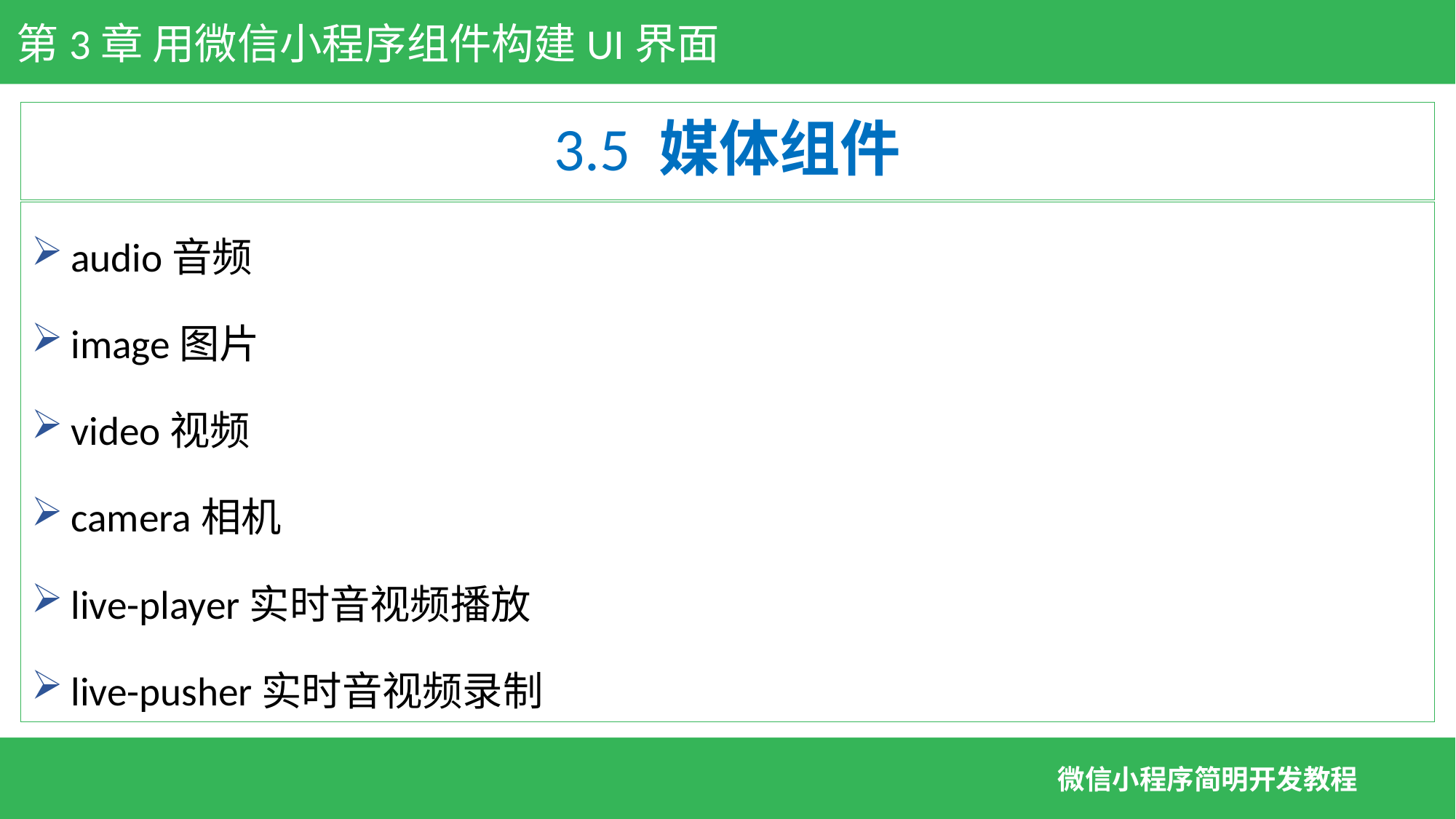

第3章 用微信小程序组件构建UI界面

# 3.5 媒体组件
 audio音频
 image图片
 video视频
 camera相机
 live-player实时音视频播放
 live-pusher实时音视频录制

微信小程序简明开发教程